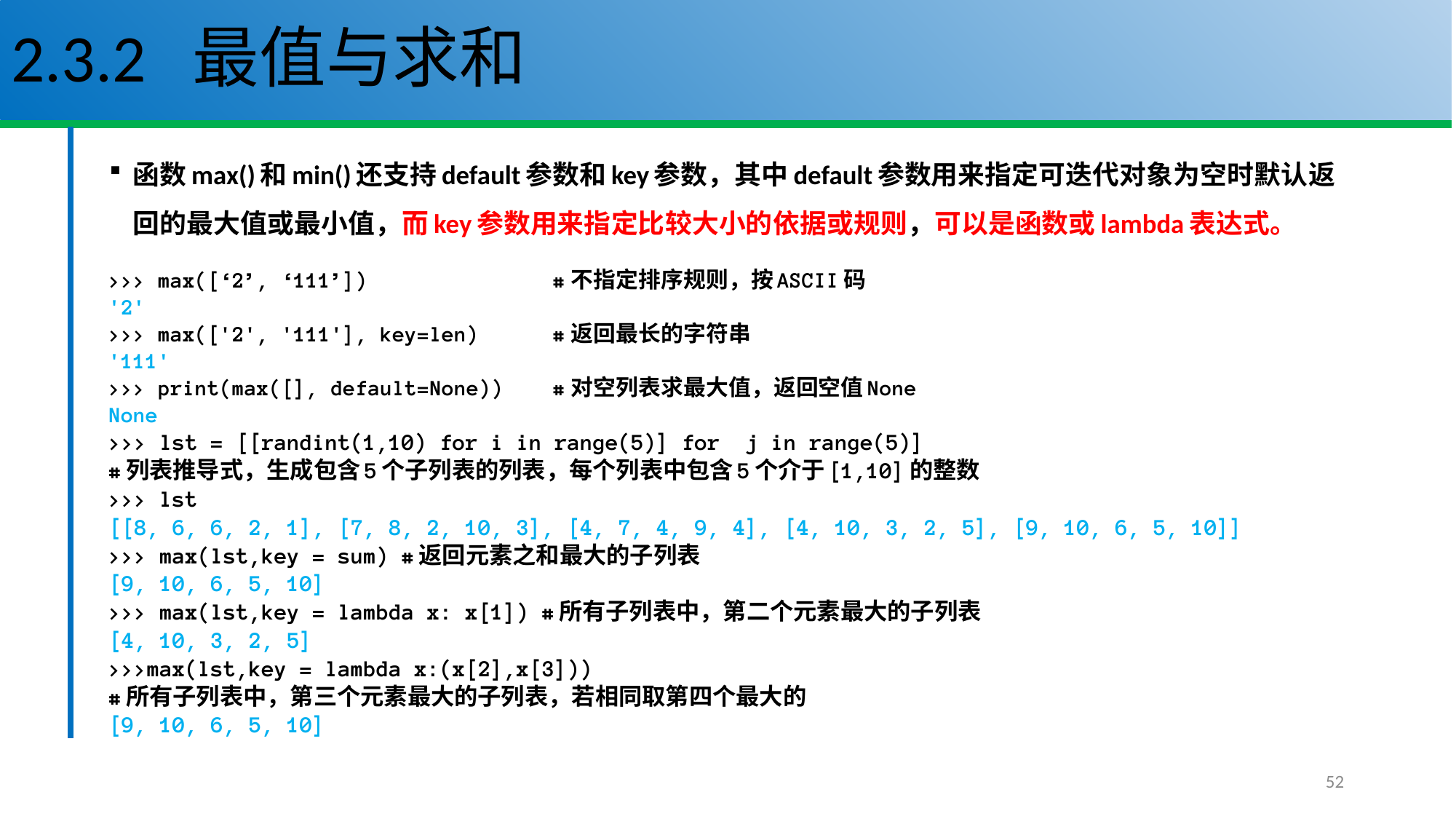

# 2.3.2  最值与求和
函数max()和min()还支持default参数和key参数，其中default参数用来指定可迭代对象为空时默认返回的最大值或最小值，而key参数用来指定比较大小的依据或规则，可以是函数或lambda表达式。

>>> max([‘2’, ‘111’])               #不指定排序规则，按ASCII码
'2'
>>> max(['2', '111'], key=len)      #返回最长的字符串
'111'
>>> print(max([], default=None))    #对空列表求最大值，返回空值None
None
>>> lst = [[randint(1,10) for i in range(5)] for  j in range(5)]
#列表推导式，生成包含5个子列表的列表，每个列表中包含5个介于[1,10]的整数
>>> lst
[[8, 6, 6, 2, 1], [7, 8, 2, 10, 3], [4, 7, 4, 9, 4], [4, 10, 3, 2, 5], [9, 10, 6, 5, 10]]
>>> max(lst,key = sum) #返回元素之和最大的子列表
[9, 10, 6, 5, 10]
>>> max(lst,key = lambda x: x[1]) #所有子列表中，第二个元素最大的子列表
[4, 10, 3, 2, 5]
>>>max(lst,key = lambda x:(x[2],x[3]))
#所有子列表中，第三个元素最大的子列表，若相同取第四个最大的
[9, 10, 6, 5, 10]
52